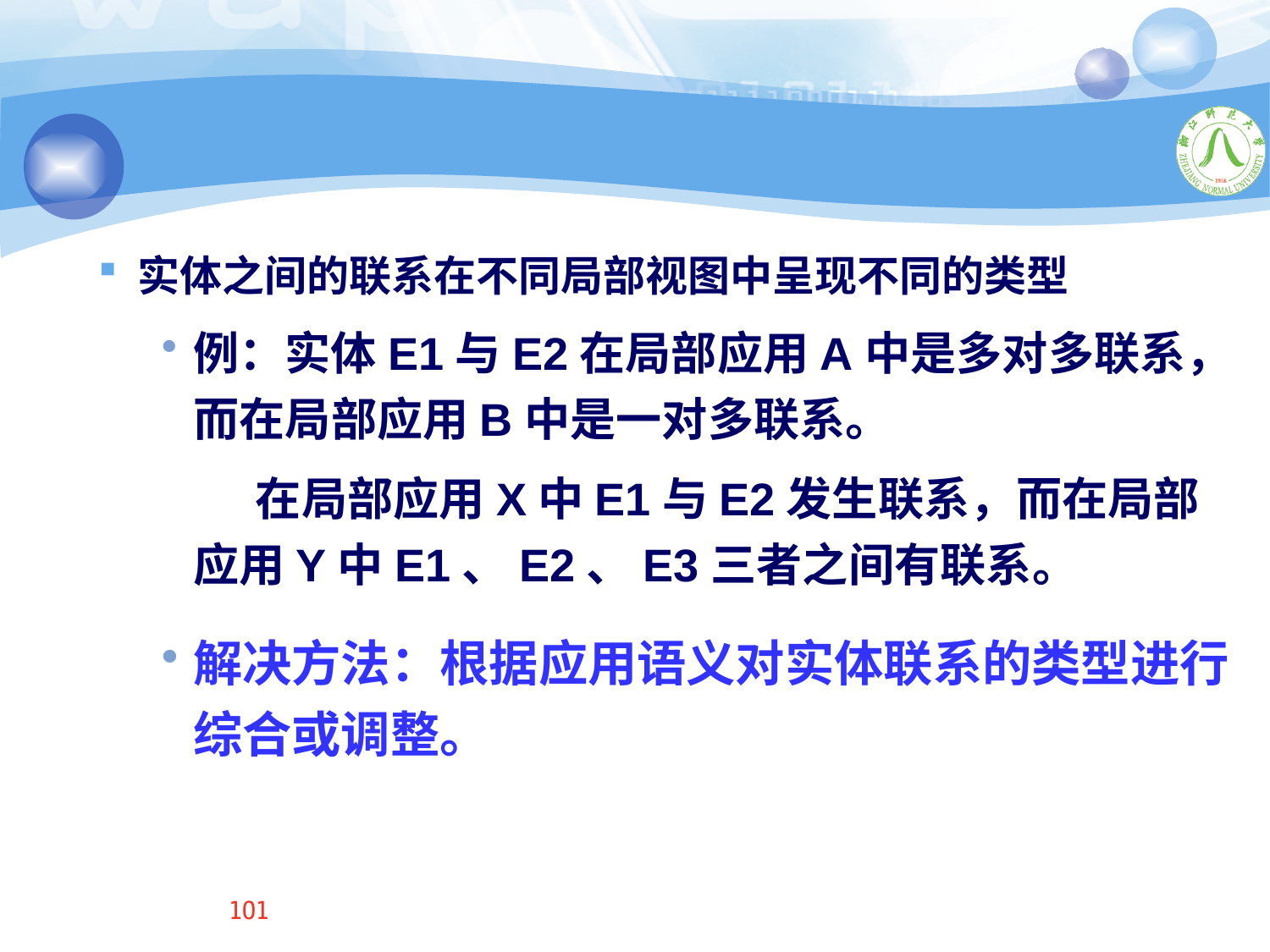

实体之间的联系在不同局部视图中呈现不同的类型
例：实体E1与E2在局部应用A中是多对多联系，而在局部应用B中是一对多联系。
        在局部应用X中E1与E2发生联系，而在局部应用Y中E1、E2、E3三者之间有联系。
解决方法：根据应用语义对实体联系的类型进行综合或调整。
101